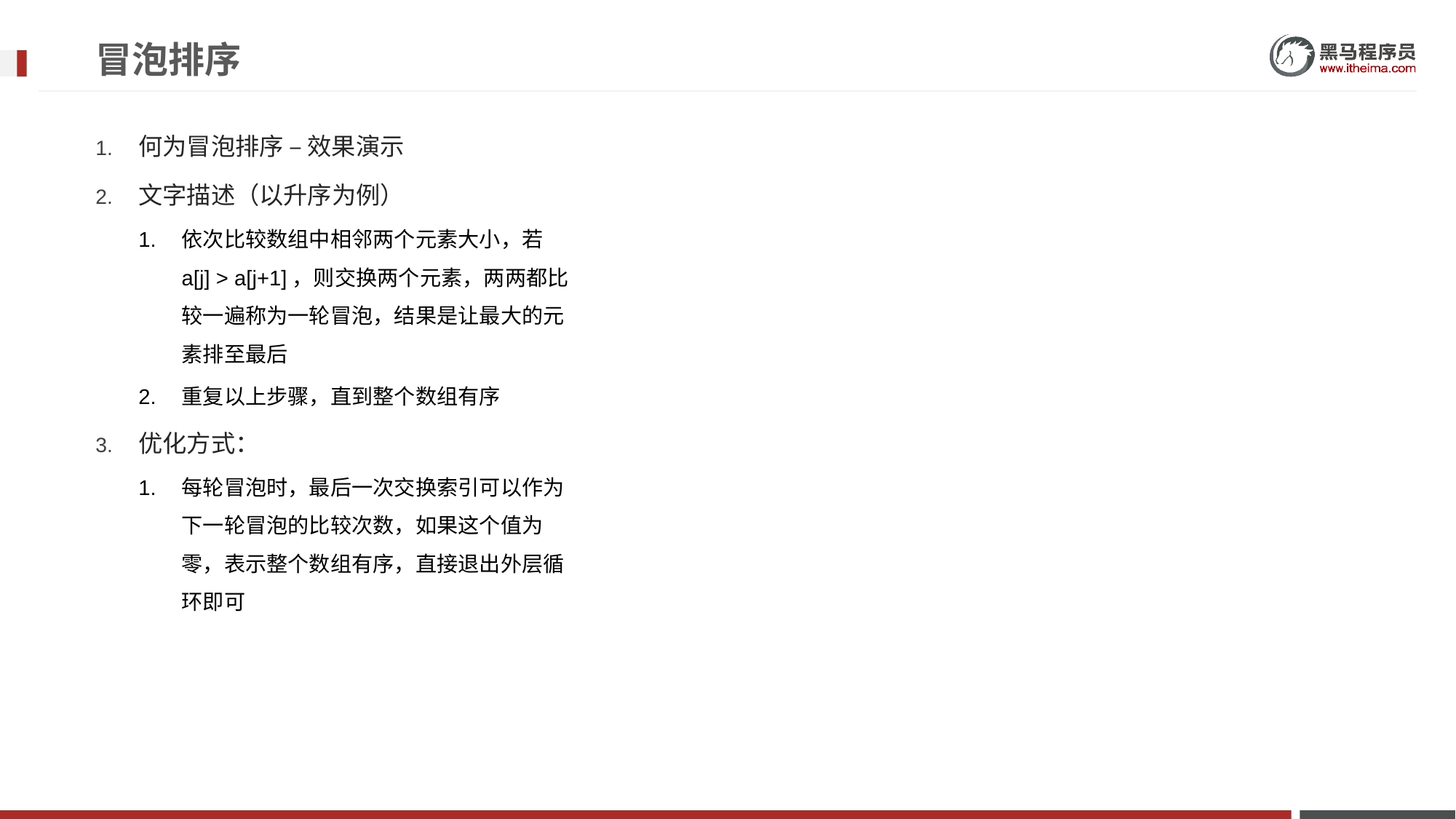

# 冒泡排序
何为冒泡排序 – 效果演示
文字描述（以升序为例）
依次比较数组中相邻两个元素大小，若 a[j] > a[j+1]，则交换两个元素，两两都比较一遍称为一轮冒泡，结果是让最大的元素排至最后
重复以上步骤，直到整个数组有序
优化方式：
每轮冒泡时，最后一次交换索引可以作为下一轮冒泡的比较次数，如果这个值为零，表示整个数组有序，直接退出外层循环即可